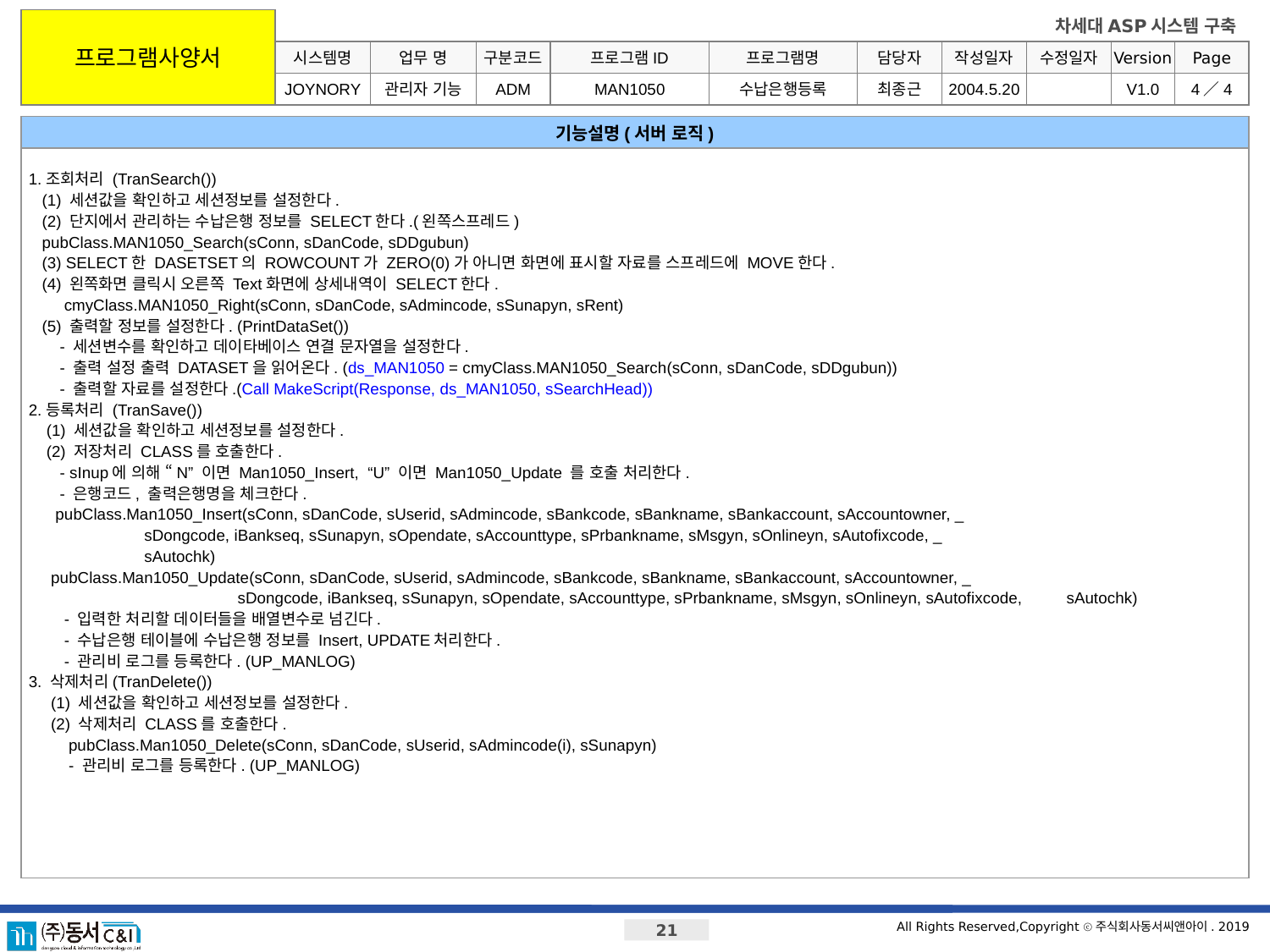

프로그램사양서
시스템명
업무 명
구분코드
프로그램ID
프로그램명
JOYNORY
관리자 기능
ADM
MAN1050
수납은행등록
최종근
2004.5.20

V1.0
4／4
기능설명(서버 로직)
1.조회처리 (TranSearch())
   (1) 세션값을 확인하고 세션정보를 설정한다.
   (2) 단지에서 관리하는 수납은행 정보를 SELECT한다.(왼쪽스프레드)
   pubClass.MAN1050_Search(sConn, sDanCode, sDDgubun)
   (3) SELECT한 DASETSET의 ROWCOUNT가 ZERO(0)가 아니면 화면에 표시할 자료를 스프레드에 MOVE한다.
   (4) 왼쪽화면 클릭시 오른쪽 Text화면에 상세내역이 SELECT한다.
        cmyClass.MAN1050_Right(sConn, sDanCode, sAdmincode, sSunapyn, sRent)
   (5) 출력할 정보를 설정한다. (PrintDataSet())
       - 세션변수를 확인하고 데이타베이스 연결 문자열을 설정한다.
       - 출력 설정 출력 DATASET을 읽어온다. (ds_MAN1050 = cmyClass.MAN1050_Search(sConn, sDanCode, sDDgubun))
       - 출력할 자료를 설정한다.(Call MakeScript(Response, ds_MAN1050, sSearchHead))
2.등록처리 (TranSave())
    (1) 세션값을 확인하고 세션정보를 설정한다.
    (2) 저장처리 CLASS를 호출한다.
       - sInup에 의해 “N” 이면 Man1050_Insert,  “U” 이면 Man1050_Update 를 호출 처리한다.
       - 은행코드, 출력은행명을 체크한다.
      pubClass.Man1050_Insert(sConn, sDanCode, sUserid, sAdmincode, sBankcode, sBankname, sBankaccount, sAccountowner, _
                          sDongcode, iBankseq, sSunapyn, sOpendate, sAccounttype, sPrbankname, sMsgyn, sOnlineyn, sAutofixcode, _
                          sAutochk)
     pubClass.Man1050_Update(sConn, sDanCode, sUserid, sAdmincode, sBankcode, sBankname, sBankaccount, sAccountowner, _
                                               sDongcode, iBankseq, sSunapyn, sOpendate, sAccounttype, sPrbankname, sMsgyn, sOnlineyn, sAutofixcode,          sAutochk)
        - 입력한 처리할 데이터들을 배열변수로 넘긴다.
        - 수납은행 테이블에 수납은행 정보를 Insert, UPDATE처리한다.
        - 관리비 로그를 등록한다. (UP_MANLOG)
3. 삭제처리(TranDelete())
     (1) 세션값을 확인하고 세션정보를 설정한다.
     (2) 삭제처리 CLASS를 호출한다.
         pubClass.Man1050_Delete(sConn, sDanCode, sUserid, sAdmincode(i), sSunapyn)
         - 관리비 로그를 등록한다. (UP_MANLOG)